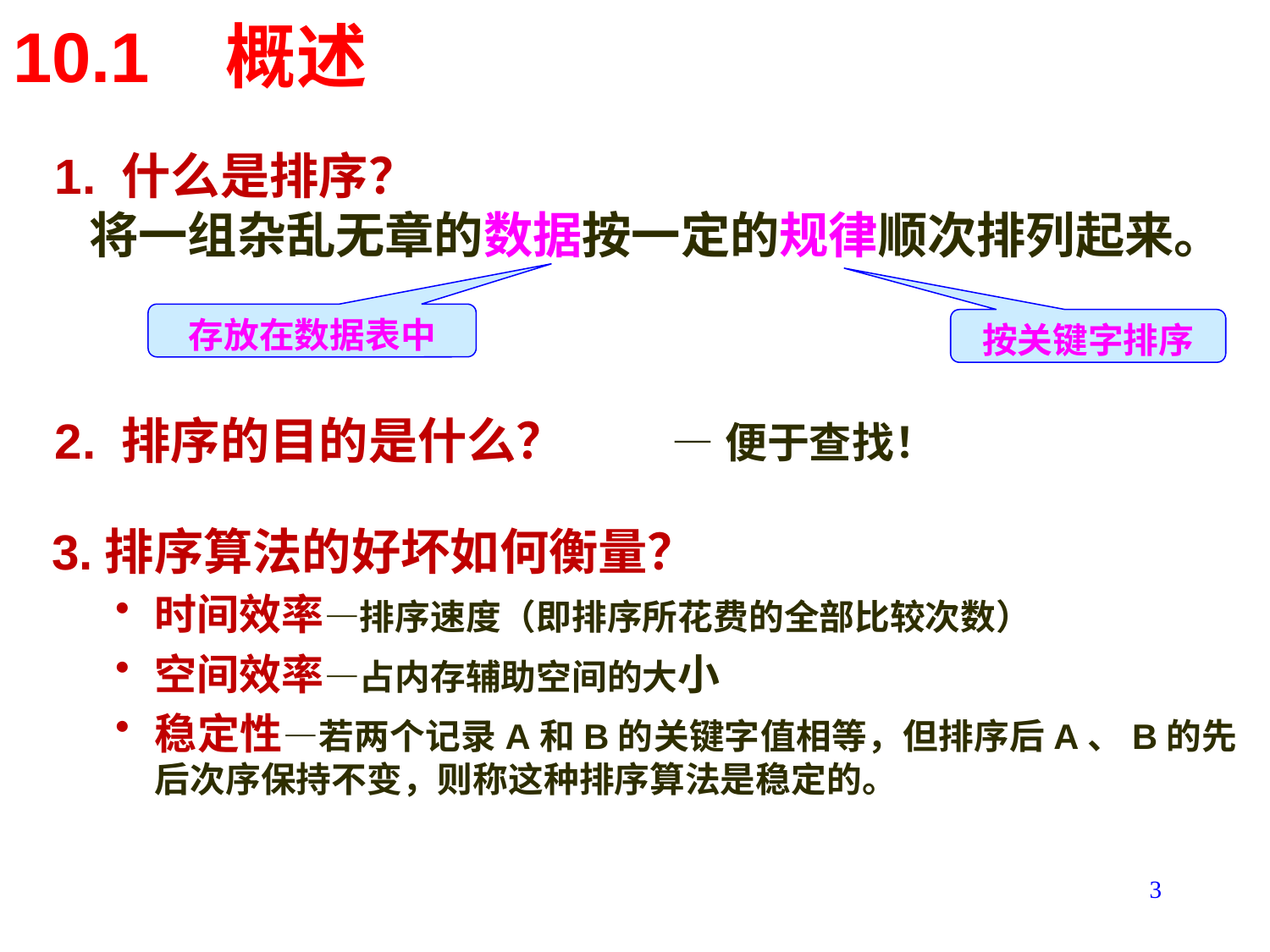

# 10.1   概述
1. 什么是排序？
  将一组杂乱无章的数据按一定的规律顺次排列起来。
存放在数据表中
按关键字排序
 —便于查找！
2. 排序的目的是什么？
3.排序算法的好坏如何衡量？
时间效率—排序速度（即排序所花费的全部比较次数）
空间效率—占内存辅助空间的大小
稳定性—若两个记录A和B的关键字值相等，但排序后A、B的先后次序保持不变，则称这种排序算法是稳定的。
3